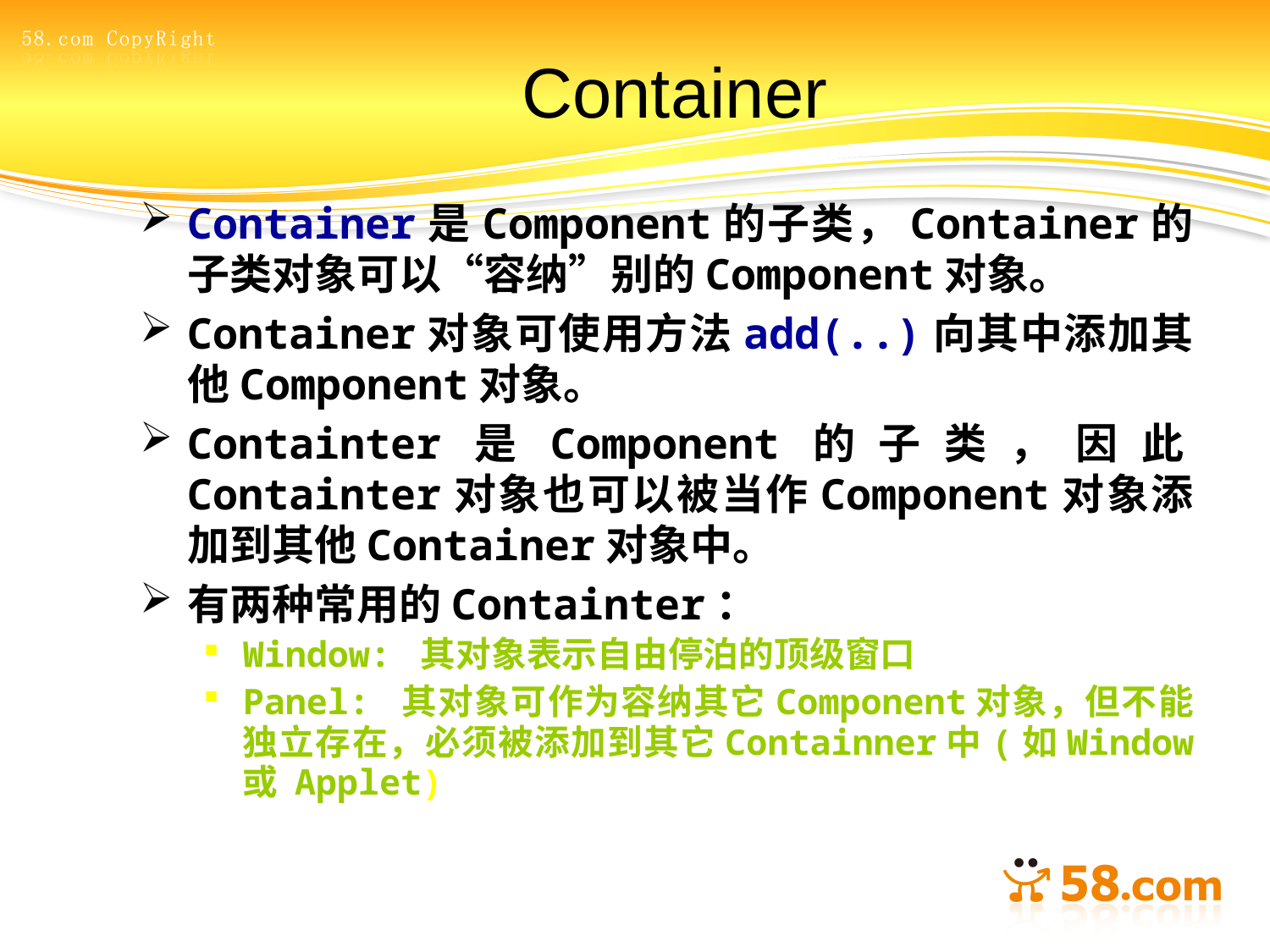

# Container
Container是Component的子类，Container的子类对象可以“容纳”别的Component对象。
Container对象可使用方法add(..)向其中添加其他Component对象。
Containter是Component的子类，因此Containter对象也可以被当作Component对象添加到其他Container对象中。
有两种常用的Containter：
Window: 其对象表示自由停泊的顶级窗口
Panel: 其对象可作为容纳其它Component对象，但不能独立存在，必须被添加到其它Containner中(如Window 或 Applet)